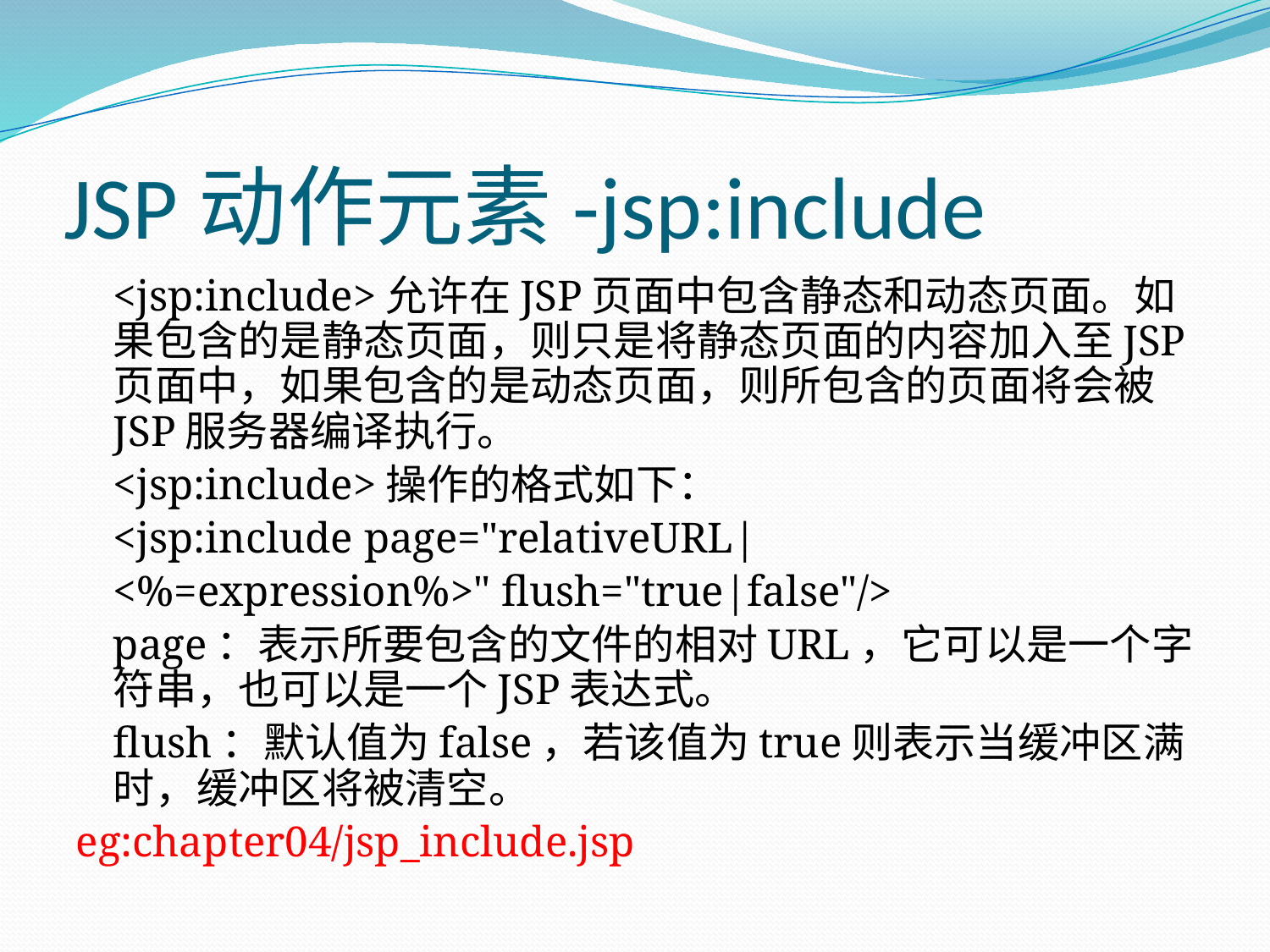

# JSP动作元素-jsp:include
		<jsp:include>允许在JSP页面中包含静态和动态页面。如果包含的是静态页面，则只是将静态页面的内容加入至JSP页面中，如果包含的是动态页面，则所包含的页面将会被JSP服务器编译执行。
		<jsp:include>操作的格式如下：
		<jsp:include page="relativeURL|
			<%=expression%>" flush="true|false"/>
		page：表示所要包含的文件的相对URL，它可以是一个字符串，也可以是一个JSP表达式。
		flush：默认值为false，若该值为true则表示当缓冲区满时，缓冲区将被清空。
eg:chapter04/jsp_include.jsp